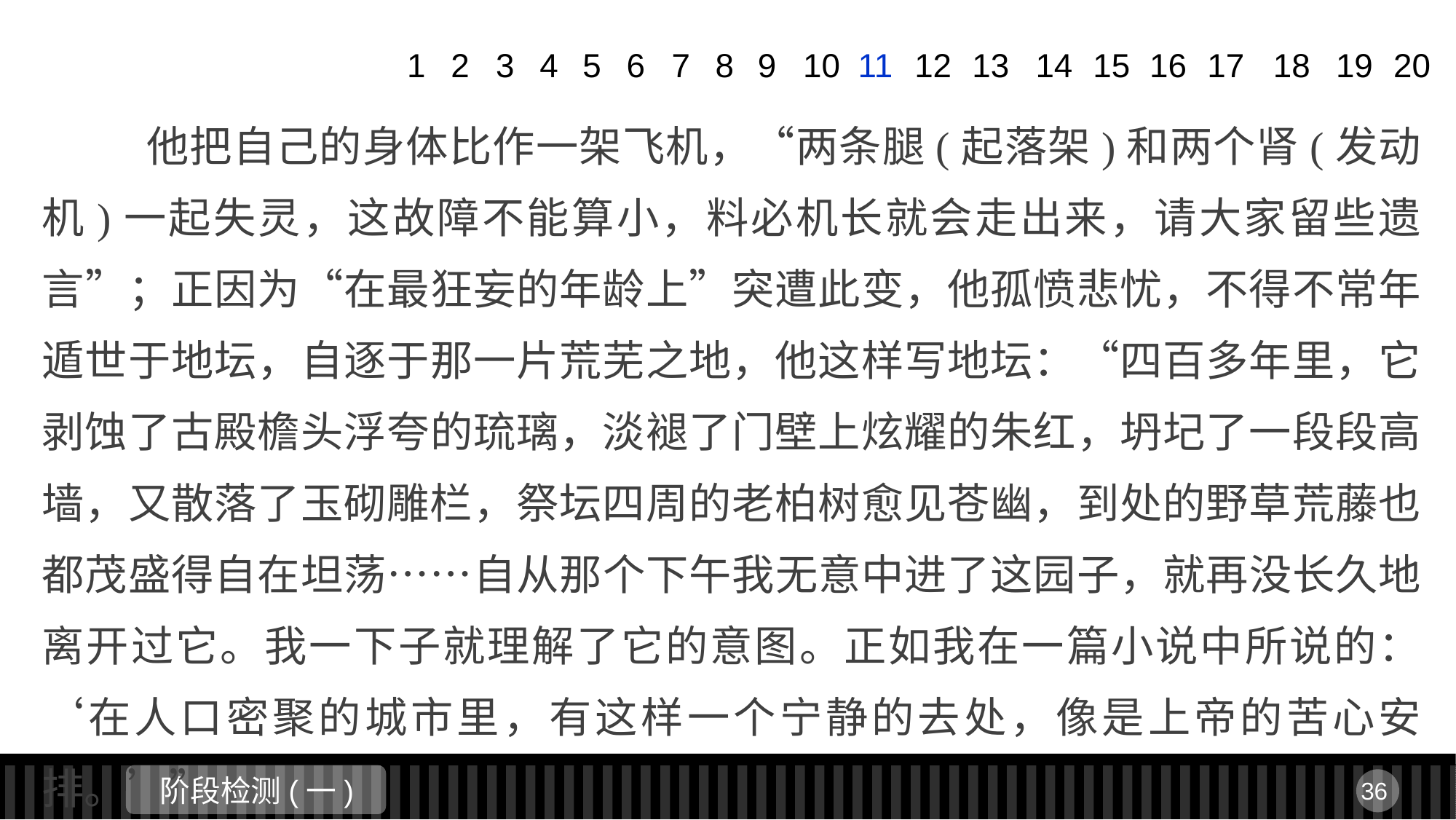

1
2
3
4
5
6
7
8
9
11
12
13
14
15
16
17
18
19
20
10
         他把自己的身体比作一架飞机，“两条腿(起落架)和两个肾(发动机)一起失灵，这故障不能算小，料必机长就会走出来，请大家留些遗言”；正因为“在最狂妄的年龄上”突遭此变，他孤愤悲忧，不得不常年遁世于地坛，自逐于那一片荒芜之地，他这样写地坛：“四百多年里，它剥蚀了古殿檐头浮夸的琉璃，淡褪了门壁上炫耀的朱红，坍圮了一段段高墙，又散落了玉砌雕栏，祭坛四周的老柏树愈见苍幽，到处的野草荒藤也都茂盛得自在坦荡……自从那个下午我无意中进了这园子，就再没长久地离开过它。我一下子就理解了它的意图。正如我在一篇小说中所说的：‘在人口密聚的城市里，有这样一个宁静的去处，像是上帝的苦心安排。’”